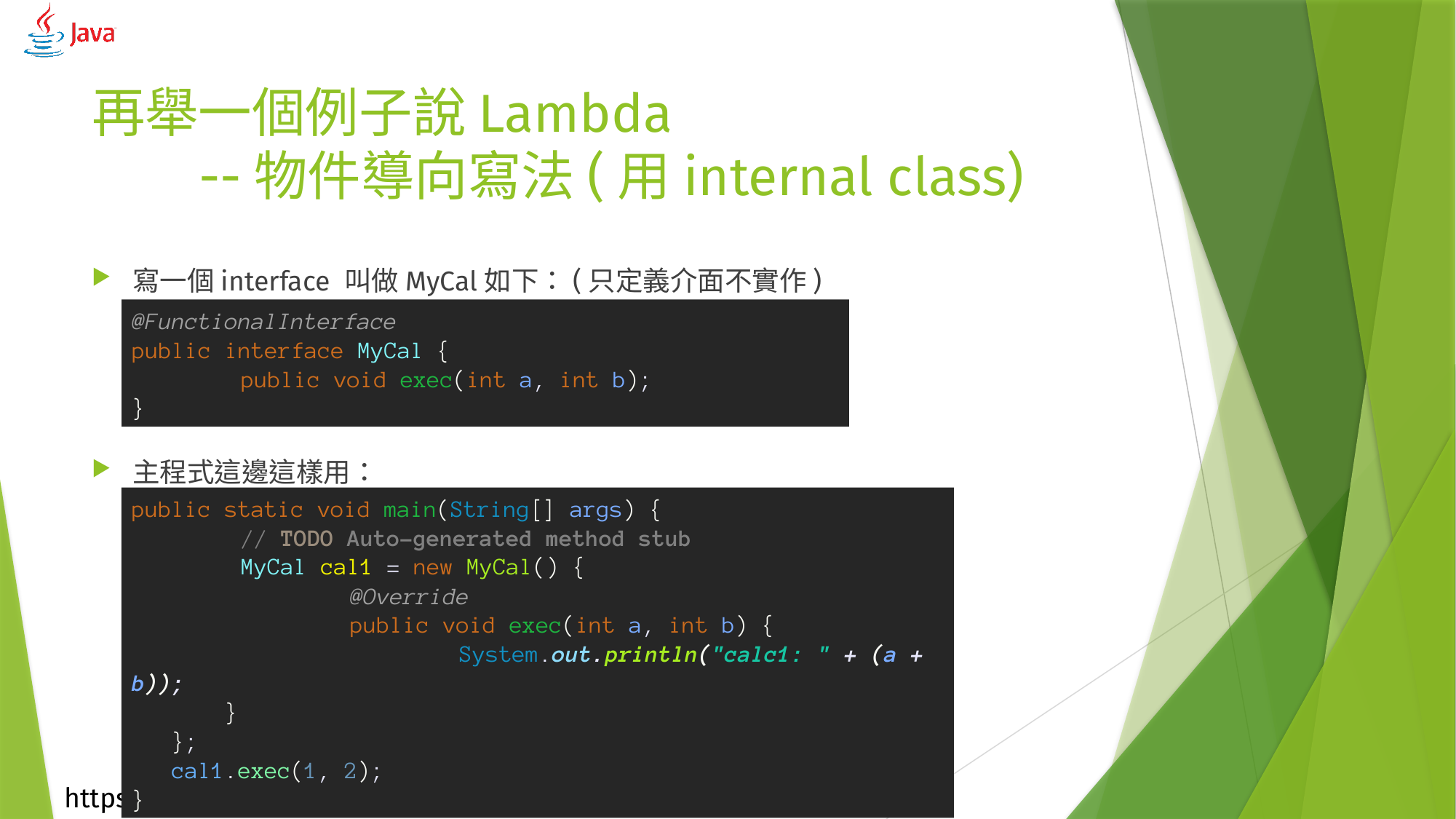

# 再舉一個例子說Lambda --物件導向寫法(用internal class)
寫一個interface 叫做MyCal如下：(只定義介面不實作)

主程式這邊這樣用：
@FunctionalInterface
public interface MyCal {
	public void exec(int a, int b);
}
public static void main(String[] args) {
	// TODO Auto-generated method stub
	MyCal cal1 = new MyCal() {
		@Override
		public void exec(int a, int b) {
			System.out.println("calc1: " + (a + b));
       }
   };
   cal1.exec(1, 2);
}